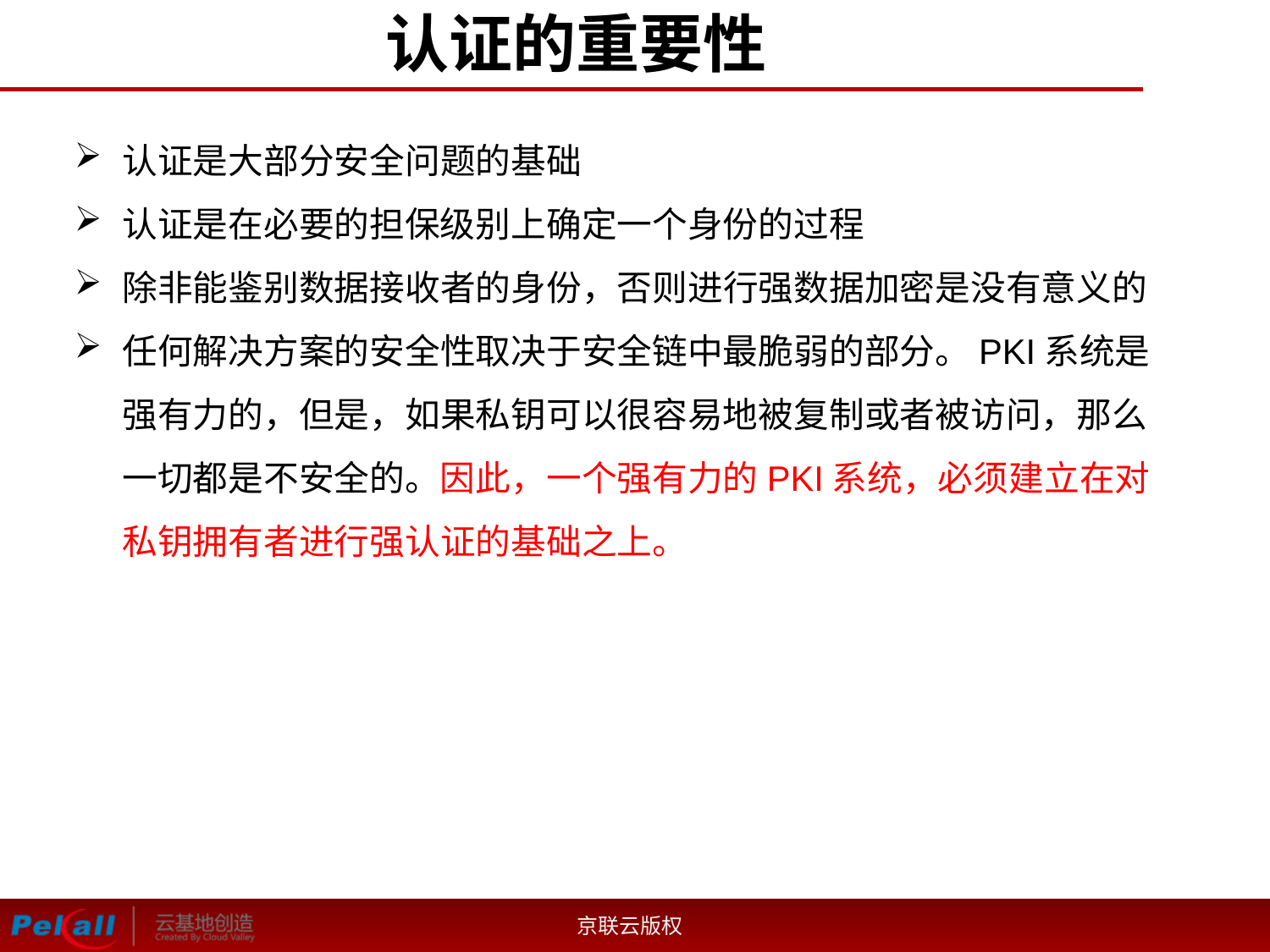

# 认证的重要性
认证是大部分安全问题的基础
认证是在必要的担保级别上确定一个身份的过程
除非能鉴别数据接收者的身份，否则进行强数据加密是没有意义的
任何解决方案的安全性取决于安全链中最脆弱的部分。PKI系统是强有力的，但是，如果私钥可以很容易地被复制或者被访问，那么一切都是不安全的。因此，一个强有力的PKI系统，必须建立在对私钥拥有者进行强认证的基础之上。